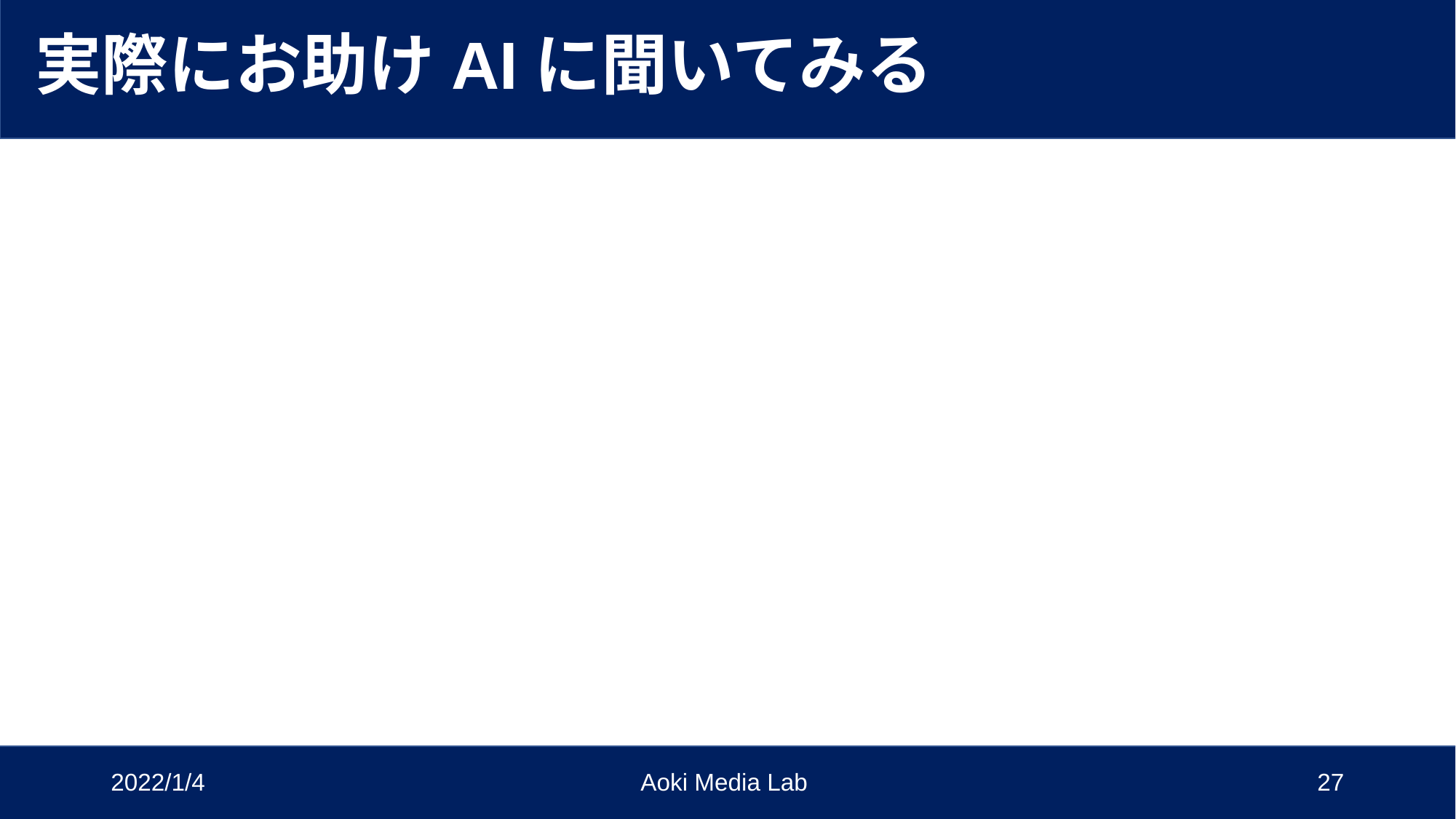

# 実際にお助けAIに聞いてみる

2022/1/4
Aoki Media Lab
27